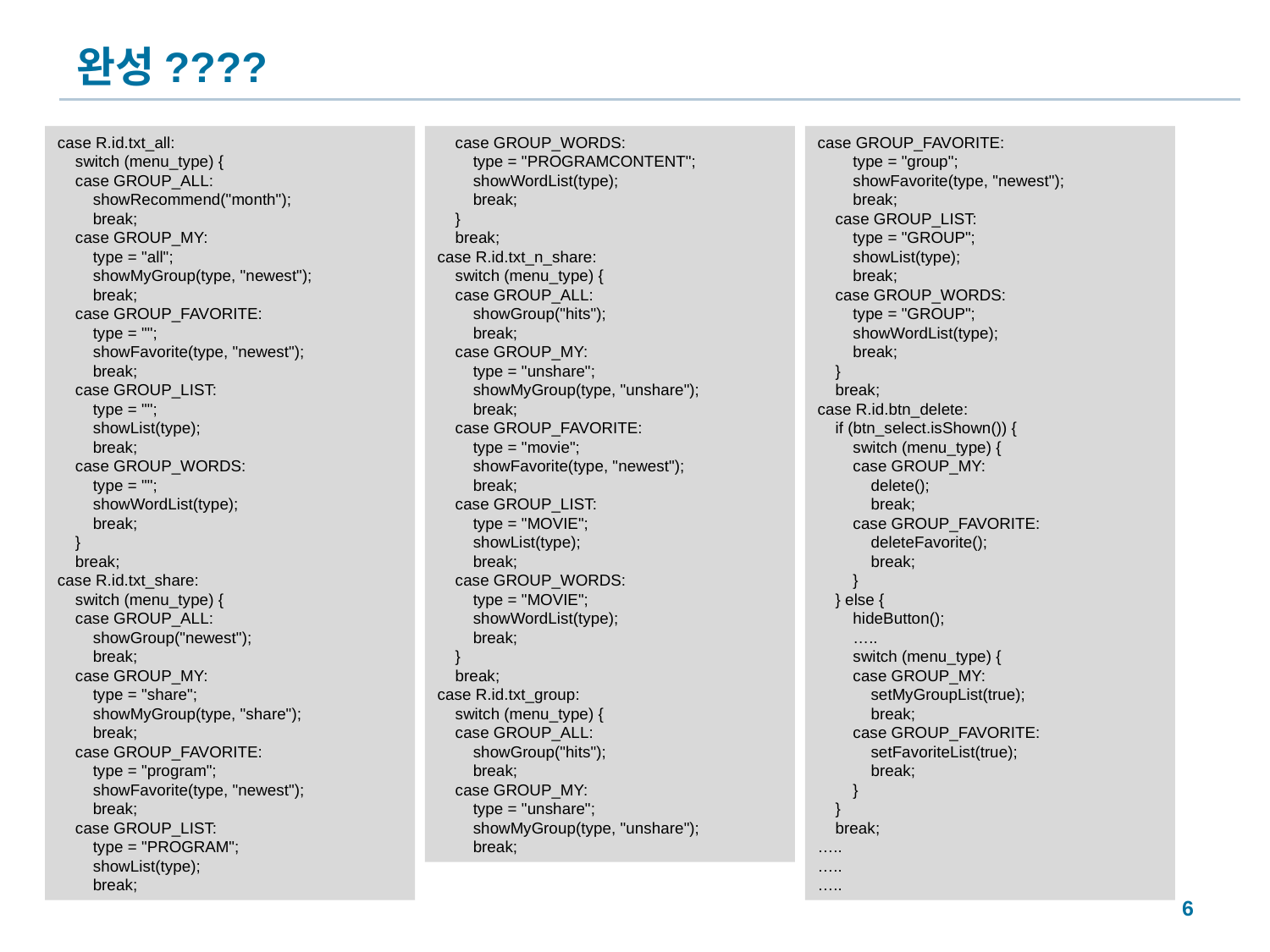

# 완성????
case R.id.txt_all:
    switch (menu_type) {
    case GROUP_ALL:
        showRecommend("month");
        break;
    case GROUP_MY:
        type = "all";
        showMyGroup(type, "newest");
        break;
    case GROUP_FAVORITE:
        type = "";
        showFavorite(type, "newest");
        break;
    case GROUP_LIST:
        type = "";
        showList(type);
        break;
    case GROUP_WORDS:
        type = "";
        showWordList(type);
        break;
    }
    break;
case R.id.txt_share:
    switch (menu_type) {
    case GROUP_ALL:
        showGroup("newest");
        break;
    case GROUP_MY:
        type = "share";
        showMyGroup(type, "share");
        break;
    case GROUP_FAVORITE:
        type = "program";
        showFavorite(type, "newest");
        break;
    case GROUP_LIST:
        type = "PROGRAM";
        showList(type);
        break;
    case GROUP_WORDS:
        type = "PROGRAMCONTENT";
        showWordList(type);
        break;
    }
    break;
case R.id.txt_n_share:
    switch (menu_type) {
    case GROUP_ALL:
        showGroup("hits");
        break;
    case GROUP_MY:
        type = "unshare";
        showMyGroup(type, "unshare");
        break;
    case GROUP_FAVORITE:
        type = "movie";
        showFavorite(type, "newest");
        break;
    case GROUP_LIST:
        type = "MOVIE";
        showList(type);
        break;
    case GROUP_WORDS:
        type = "MOVIE";
        showWordList(type);
        break;
    }
    break;
case R.id.txt_group:
    switch (menu_type) {
    case GROUP_ALL:
        showGroup("hits");
        break;
    case GROUP_MY:
        type = "unshare";
        showMyGroup(type, "unshare");
        break;
case GROUP_FAVORITE:
        type = "group";
        showFavorite(type, "newest");
        break;
    case GROUP_LIST:
        type = "GROUP";
        showList(type);
        break;
    case GROUP_WORDS:
        type = "GROUP";
        showWordList(type);
        break;
    }
    break;
case R.id.btn_delete:
    if (btn_select.isShown()) {
        switch (menu_type) {
        case GROUP_MY:
            delete();
            break;
        case GROUP_FAVORITE:
            deleteFavorite();
            break;
        }
    } else {
        hideButton();
        …..
        switch (menu_type) {
        case GROUP_MY:
            setMyGroupList(true);
            break;
        case GROUP_FAVORITE:
            setFavoriteList(true);
            break;
        }
    }
    break;
…..
…..
…..
6